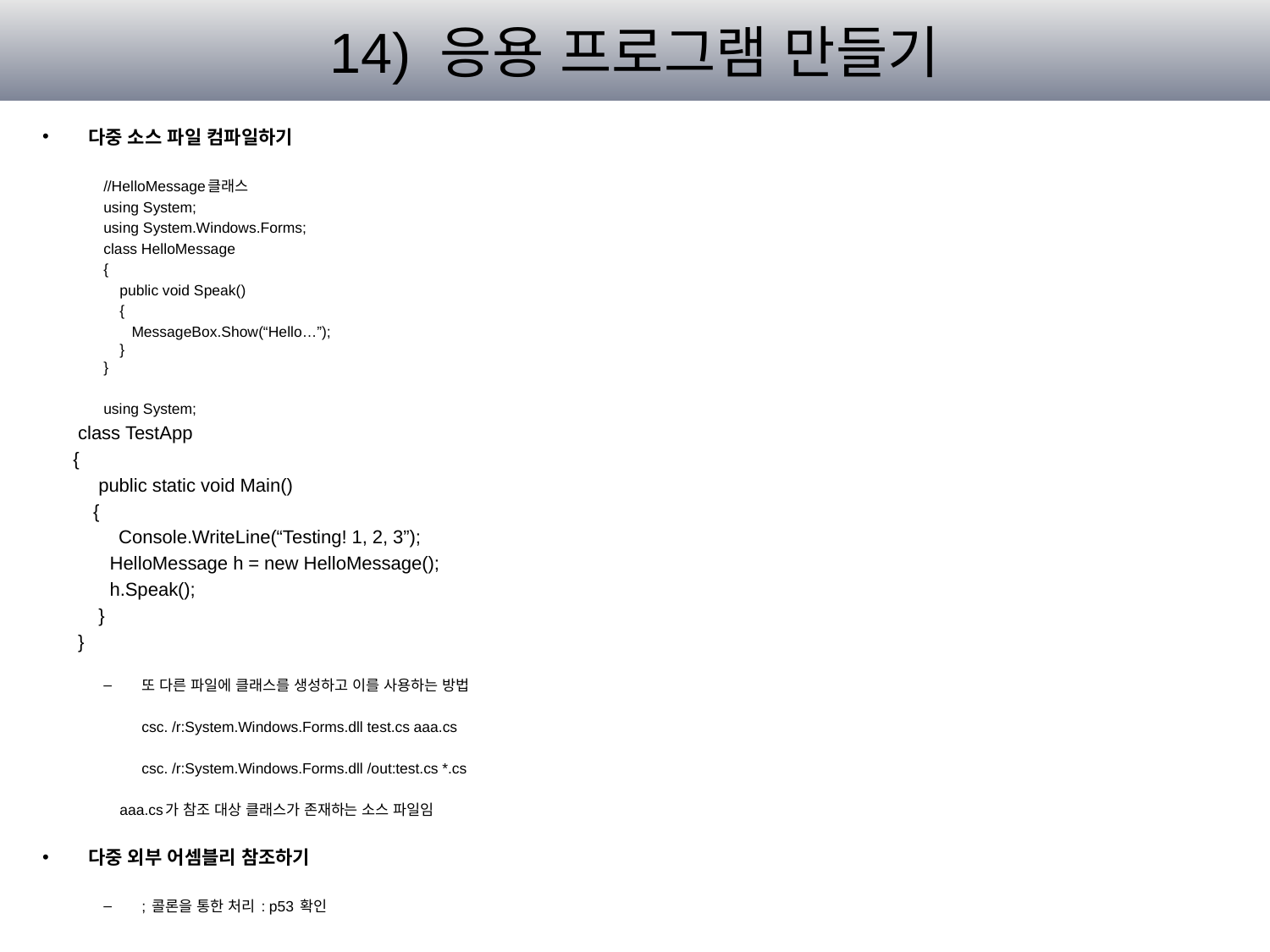

# 14) 응용 프로그램 만들기
다중 소스 파일 컴파일하기

//HelloMessage클래스
using System;
using System.Windows.Forms;
class HelloMessage
{
    public void Speak()
    {
       MessageBox.Show(“Hello…”);
    }
}

using System;
       class TestApp
      {
           public static void Main()
          {
               Console.WriteLine(“Testing! 1, 2, 3”);
 	HelloMessage h = new HelloMessage();
	h.Speak();
           }
       }

또 다른 파일에 클래스를 생성하고 이를 사용하는 방법

	csc. /r:System.Windows.Forms.dll test.cs aaa.cs

	csc. /r:System.Windows.Forms.dll /out:test.cs *.cs

    aaa.cs가 참조 대상 클래스가 존재하는 소스 파일임

다중 외부 어셈블리 참조하기

; 콜론을 통한 처리 : p53 확인